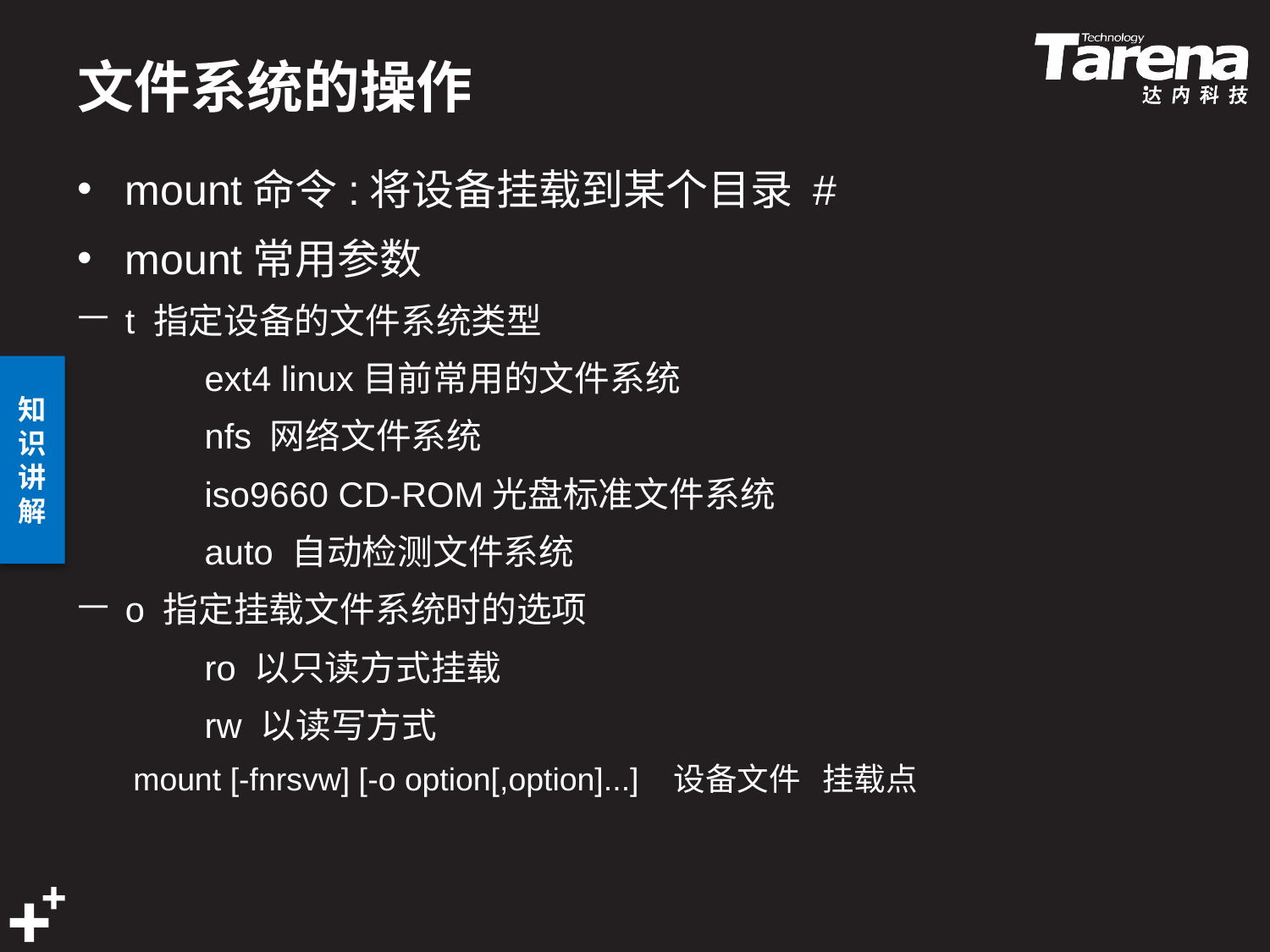

# 文件系统的操作
mount命令:将设备挂载到某个目录 #
mount常用参数
t 指定设备的文件系统类型
	ext4 linux目前常用的文件系统
	nfs 网络文件系统
	iso9660 CD-ROM光盘标准文件系统
	auto 自动检测文件系统
o 指定挂载文件系统时的选项
	ro 以只读方式挂载
	rw 以读写方式
mount [-fnrsvw] [-o option[,option]...]   设备文件   挂载点